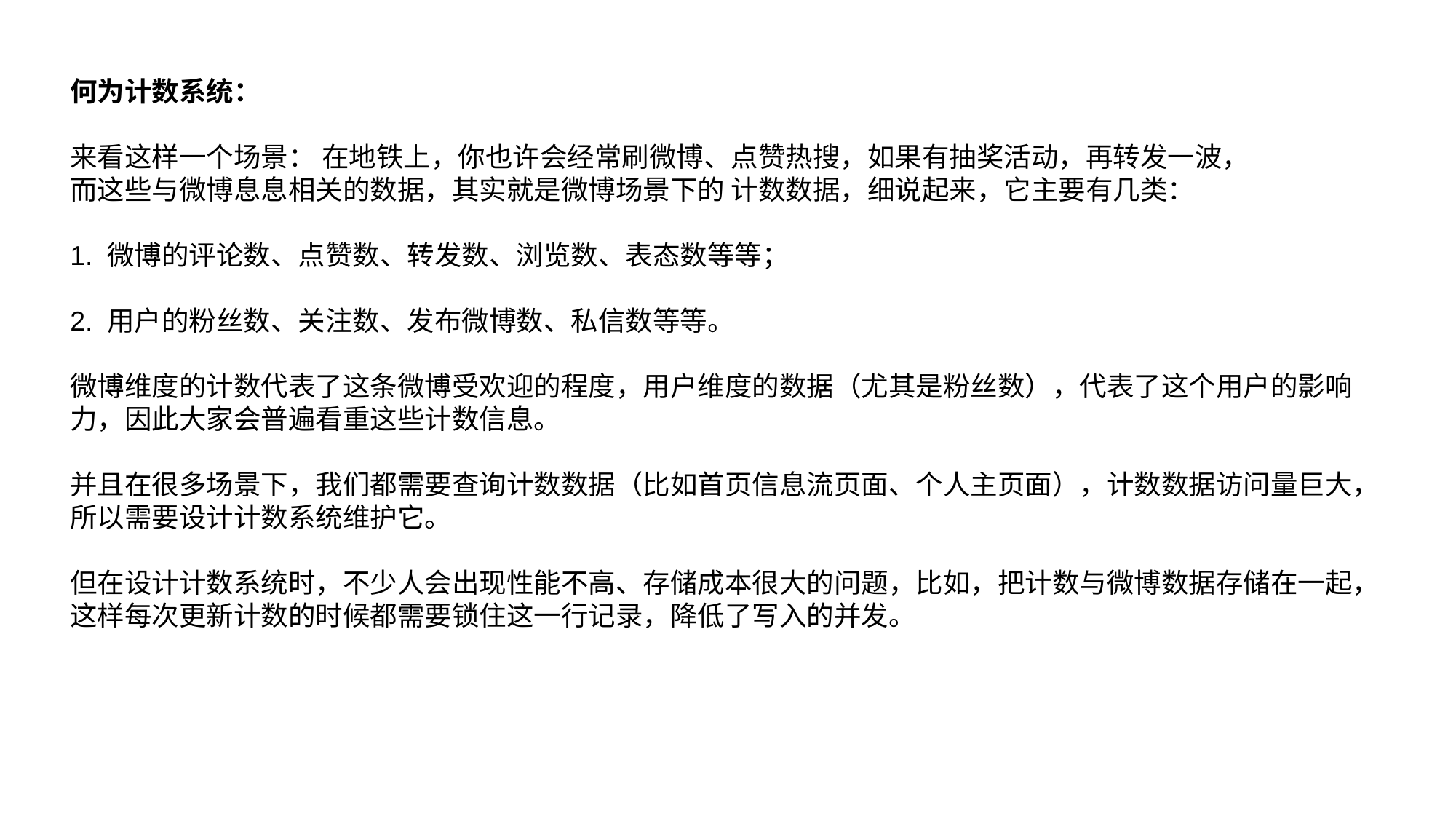

何为计数系统：

来看这样一个场景： 在地铁上，你也许会经常刷微博、点赞热搜，如果有抽奖活动，再转发一波，
而这些与微博息息相关的数据，其实就是微博场景下的 计数数据，细说起来，它主要有几类：

1. 微博的评论数、点赞数、转发数、浏览数、表态数等等；

2. 用户的粉丝数、关注数、发布微博数、私信数等等。

微博维度的计数代表了这条微博受欢迎的程度，用户维度的数据（尤其是粉丝数），代表了这个用户的影响力，因此大家会普遍看重这些计数信息。

并且在很多场景下，我们都需要查询计数数据（比如首页信息流页面、个人主页面），计数数据访问量巨大，所以需要设计计数系统维护它。

但在设计计数系统时，不少人会出现性能不高、存储成本很大的问题，比如，把计数与微博数据存储在一起，这样每次更新计数的时候都需要锁住这一行记录，降低了写入的并发。